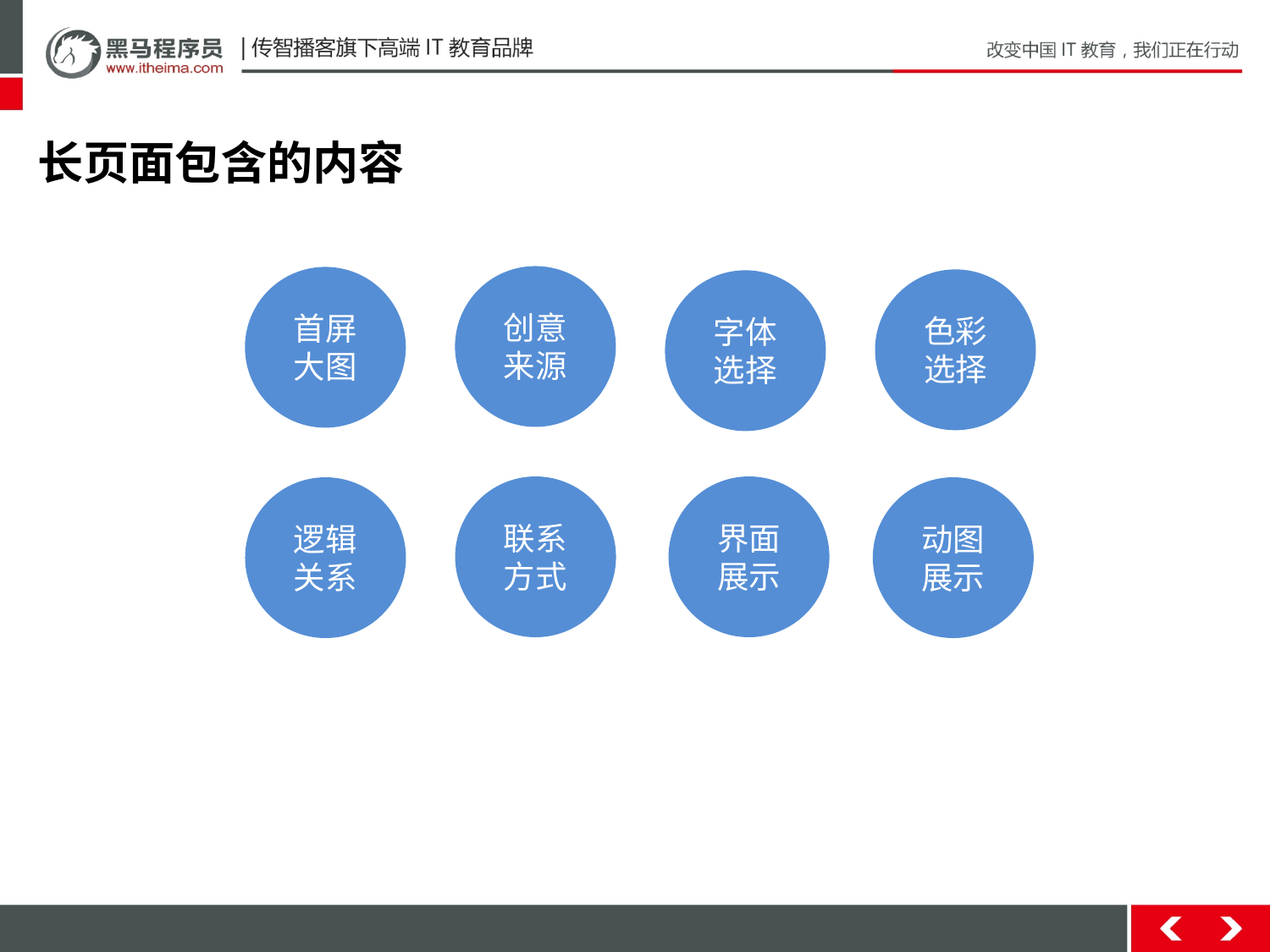

长页面包含的内容
创意来源
首屏
大图
色彩选择
字体选择
界面展示
联系方式
逻辑关系
动图展示